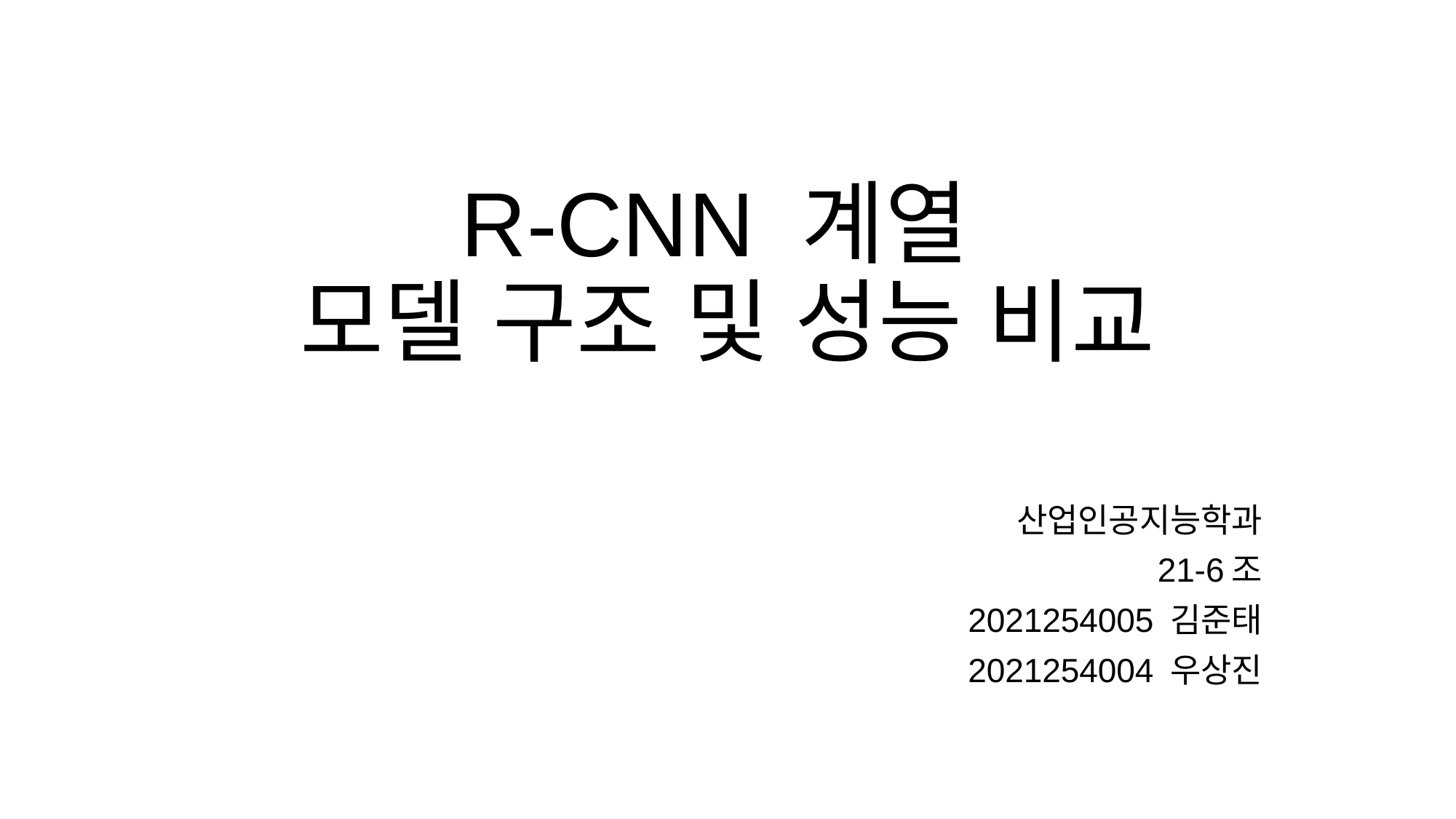

# R-CNN 계열 모델 구조 및 성능 비교
산업인공지능학과
21-6조
2021254005 김준태
 2021254004 우상진